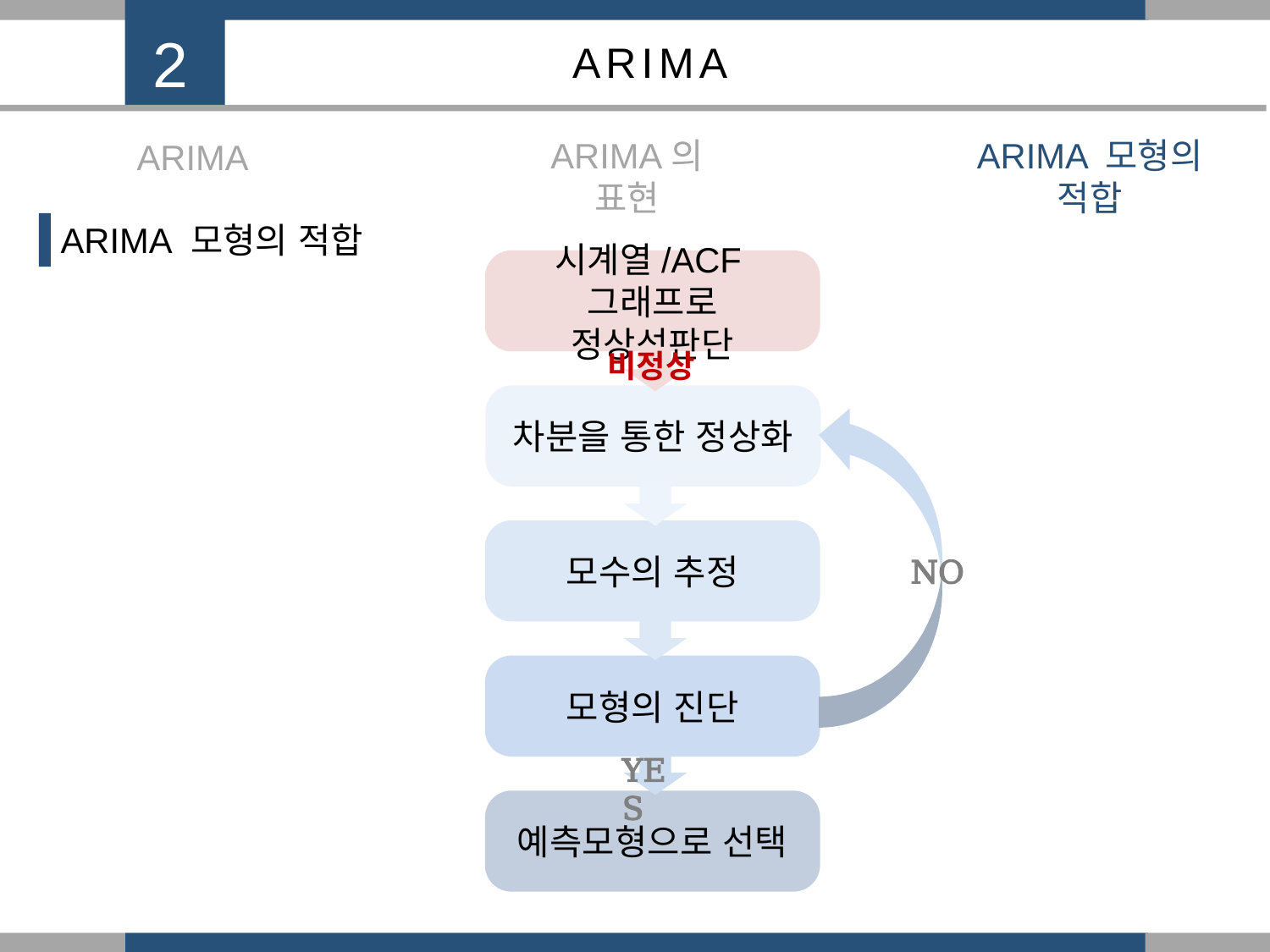

2
ARIMA

ARIMA의 표현
ARIMA 모형의 적합
ARIMA
ARIMA 모형의 적합

시계열/ACF그래프로 정상성판단

차분을 통한 정상화

모수의 추정
NO

모형의 진단
YES

예측모형으로 선택
비정상